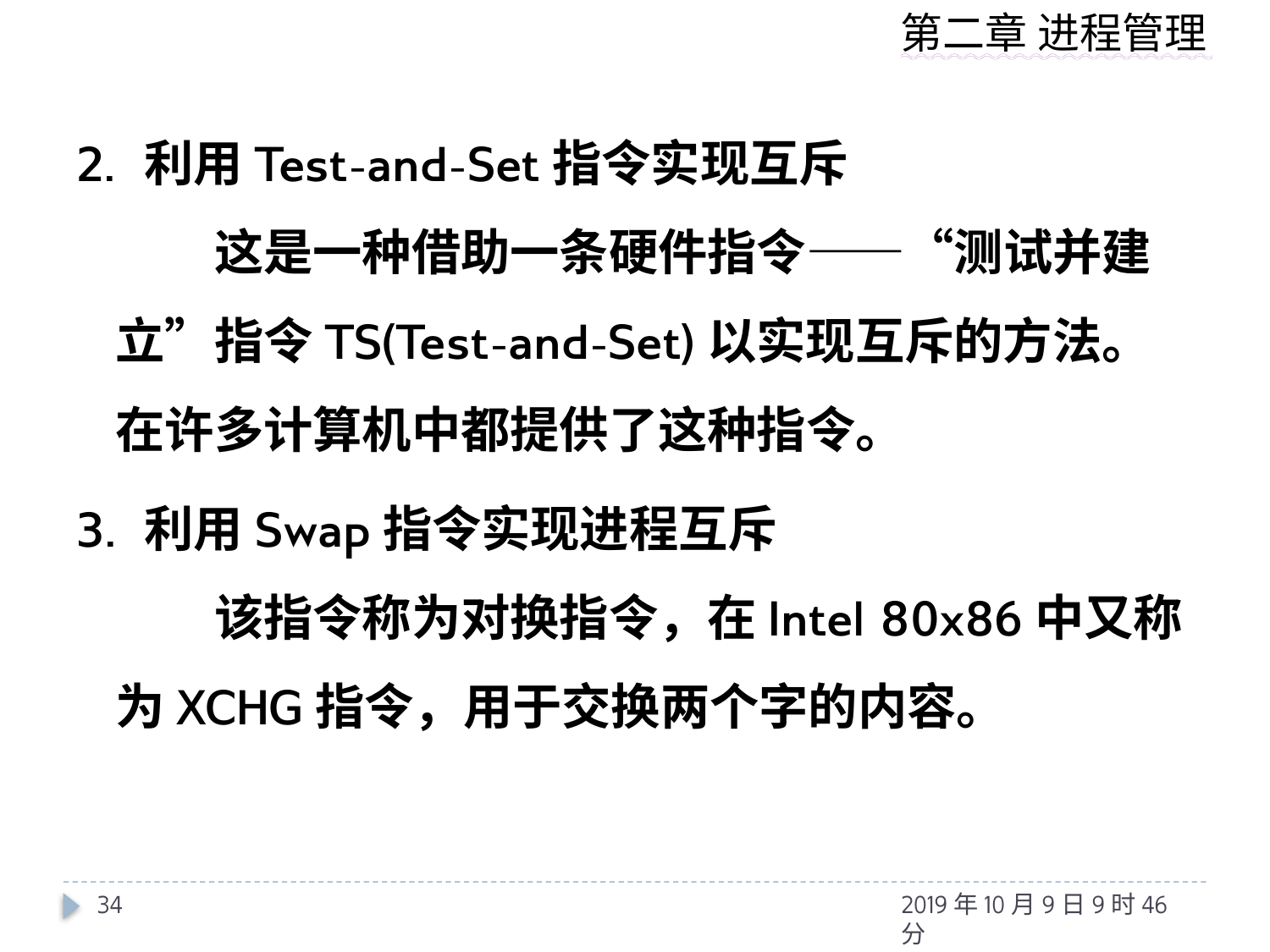

2. 利用Test-and-Set指令实现互斥
　　这是一种借助一条硬件指令——“测试并建立”指令TS(Test-and-Set)以实现互斥的方法。在许多计算机中都提供了这种指令。
3. 利用Swap指令实现进程互斥
　　该指令称为对换指令，在Intel 80x86中又称为XCHG指令，用于交换两个字的内容。

34
2019年10月9日9时46分